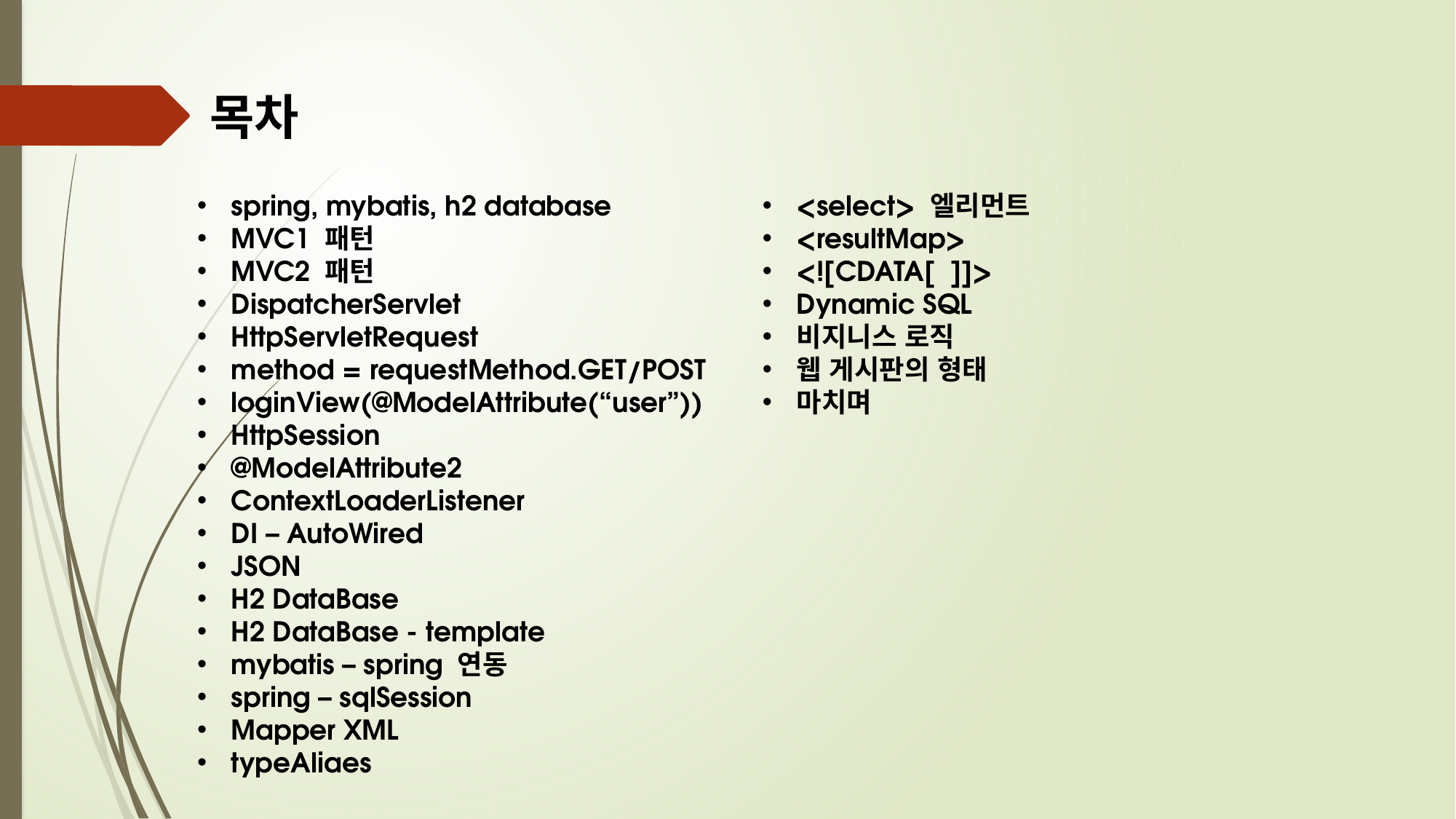

목차
<select> 엘리먼트
<resultMap>
<![CDATA[  ]]>
Dynamic SQL
비지니스 로직
웹 게시판의 형태
마치며

spring, mybatis, h2 database
MVC1 패턴
MVC2 패턴
DispatcherServlet
HttpServletRequest
method = requestMethod.GET/POST
loginView(@ModelAttribute(“user”))
HttpSession
@ModelAttribute2
ContextLoaderListener
DI – AutoWired
JSON
H2 DataBase
H2 DataBase - template
mybatis – spring 연동
spring – sqlSession
Mapper XML
typeAliaes